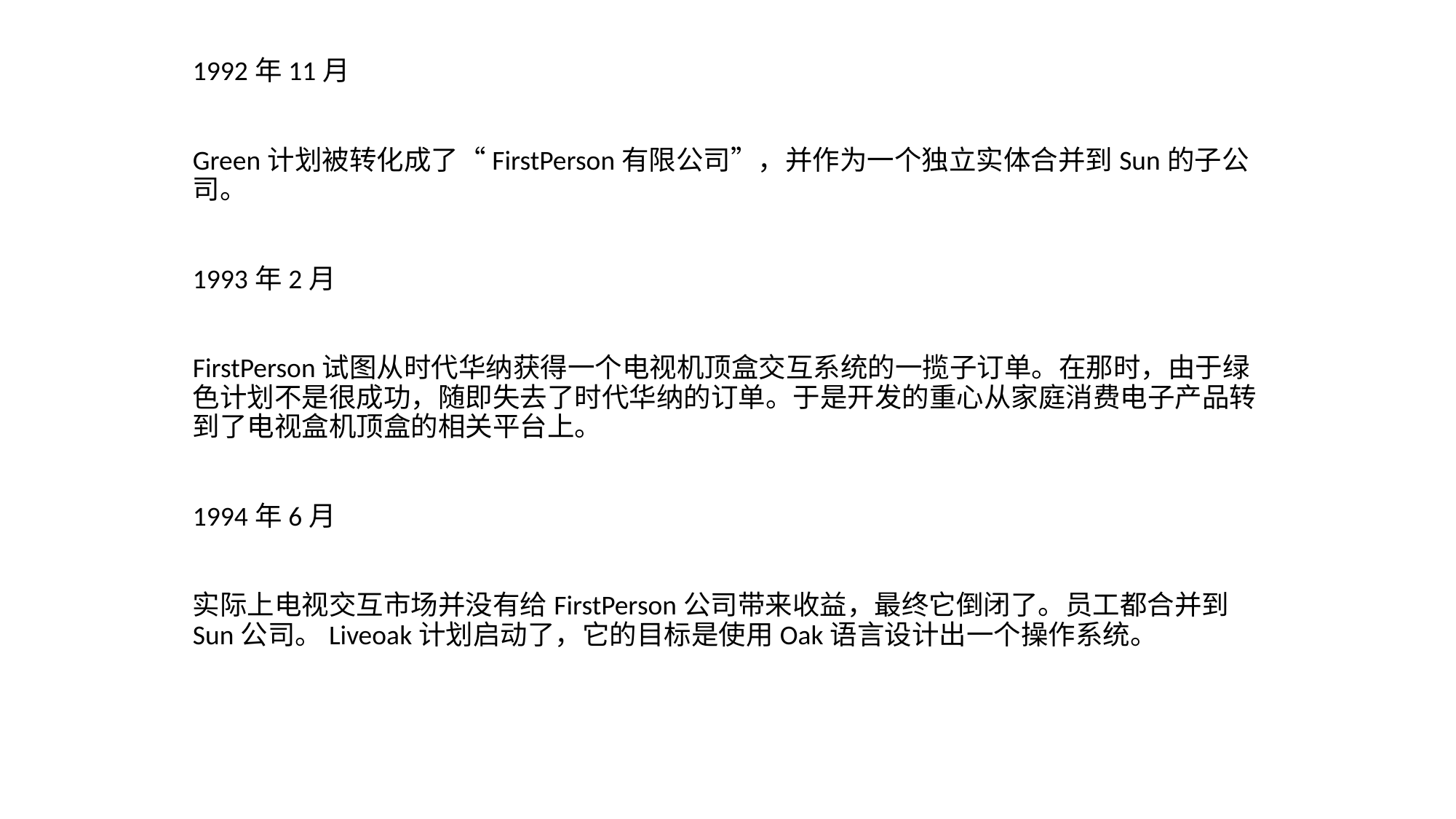

1992年11月

Green计划被转化成了“FirstPerson有限公司”，并作为一个独立实体合并到Sun的子公司。

1993年2月

FirstPerson试图从时代华纳获得一个电视机顶盒交互系统的一揽子订单。在那时，由于绿色计划不是很成功，随即失去了时代华纳的订单。于是开发的重心从家庭消费电子产品转到了电视盒机顶盒的相关平台上。

1994年6月

实际上电视交互市场并没有给FirstPerson公司带来收益，最终它倒闭了。员工都合并到Sun公司。Liveoak计划启动了，它的目标是使用Oak语言设计出一个操作系统。